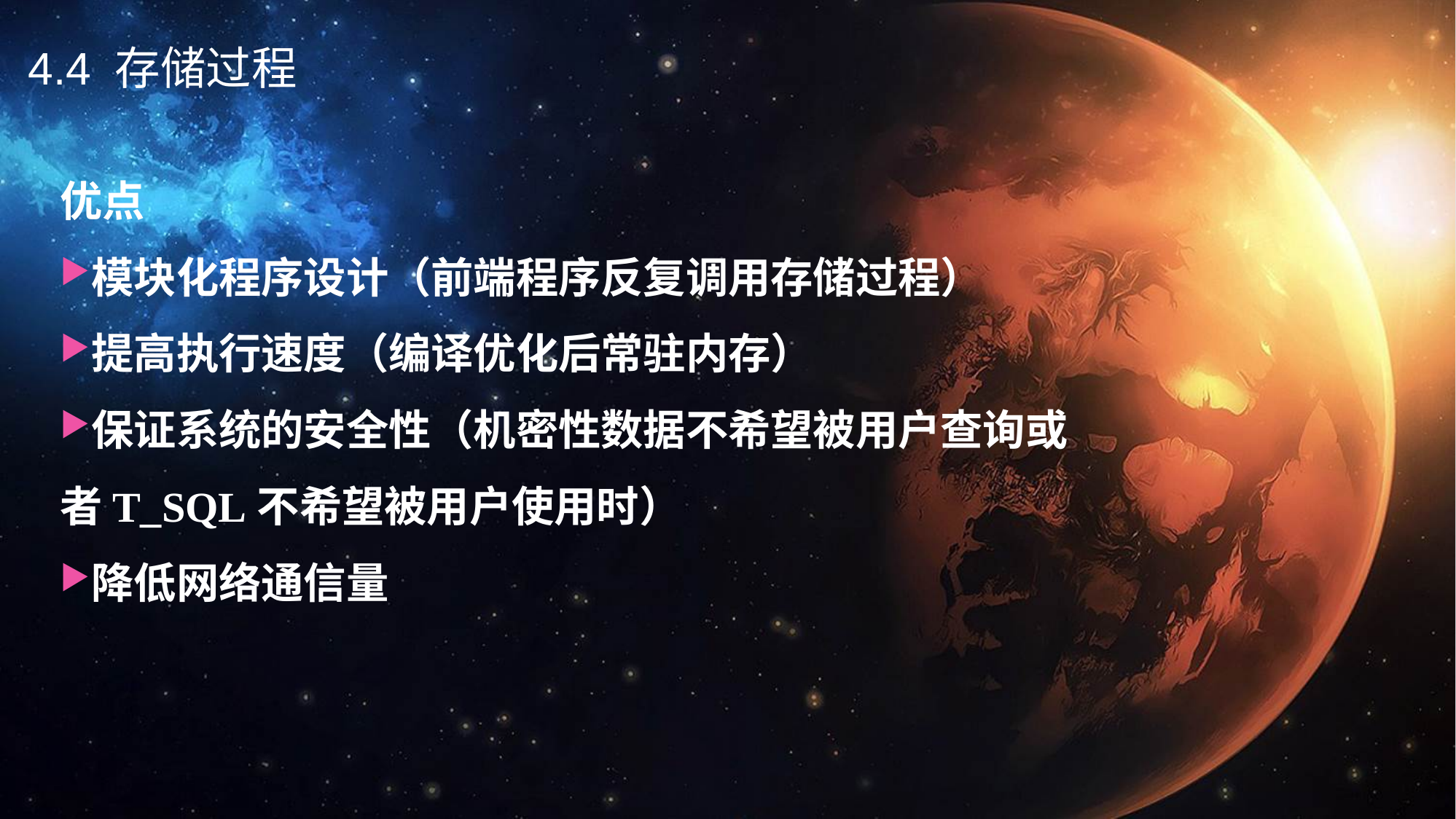

4.4 存储过程
优点
模块化程序设计（前端程序反复调用存储过程）
提高执行速度（编译优化后常驻内存）
保证系统的安全性（机密性数据不希望被用户查询或 者T_SQL不希望被用户使用时）
降低网络通信量